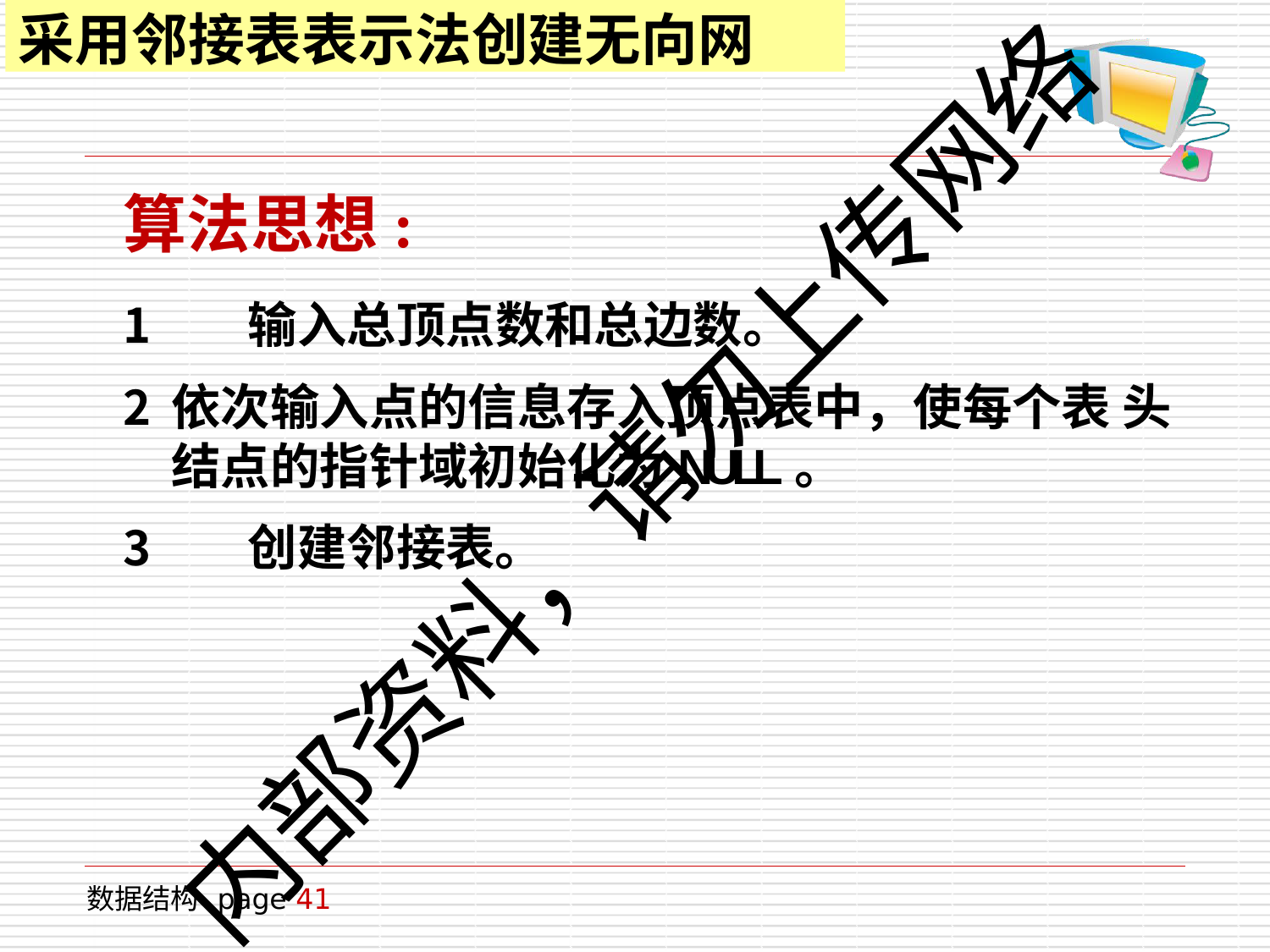

# 采用邻接表表示法创建无向网

算法思想:
输入总顶点数和总边数。
依次输入点的信息存入顶点表中，使每个表 头结点的指针域初始化为NULL。
创建邻接表。

内部资料，请勿上传网络

数据结构 page 41